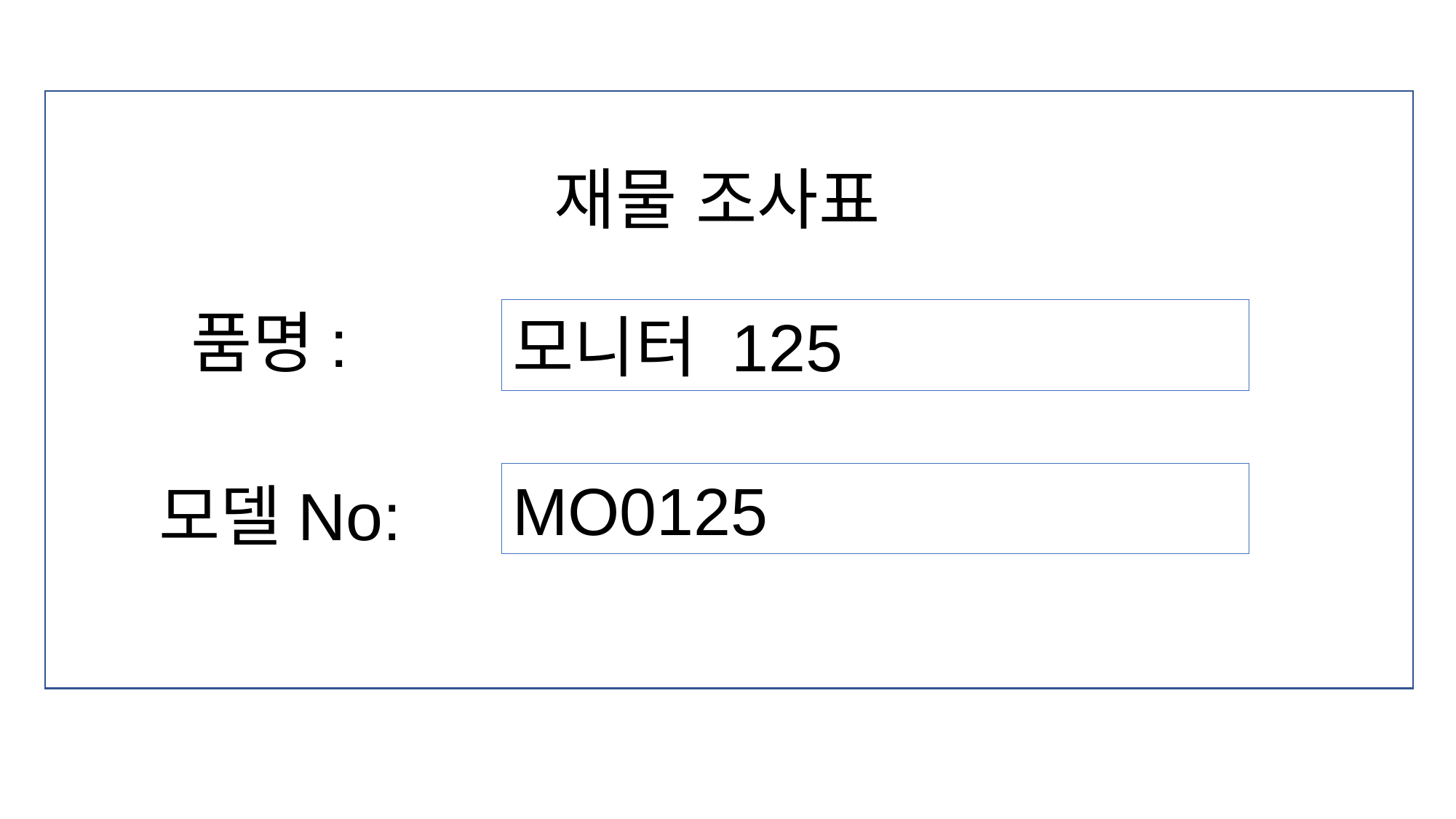

재물 조사표
품명:
모니터 125
MO0125
모델No: